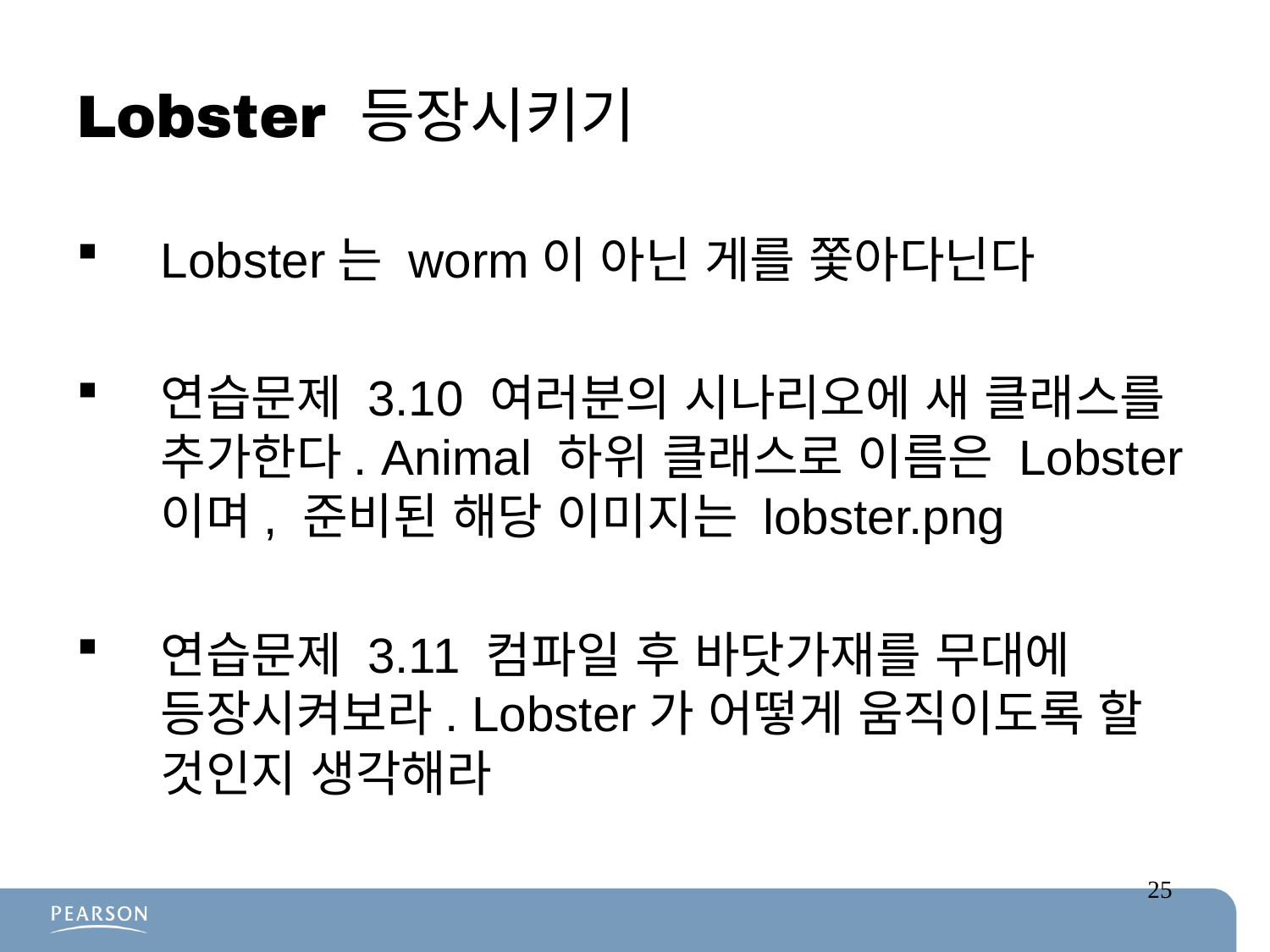

# Lobster 등장시키기
Lobster는 worm이 아닌 게를 쫓아다닌다

연습문제 3.10 여러분의 시나리오에 새 클래스를 추가한다. Animal 하위 클래스로 이름은 Lobster이며, 준비된 해당 이미지는 lobster.png

연습문제 3.11 컴파일 후 바닷가재를 무대에 등장시켜보라. Lobster가 어떻게 움직이도록 할 것인지 생각해라
25